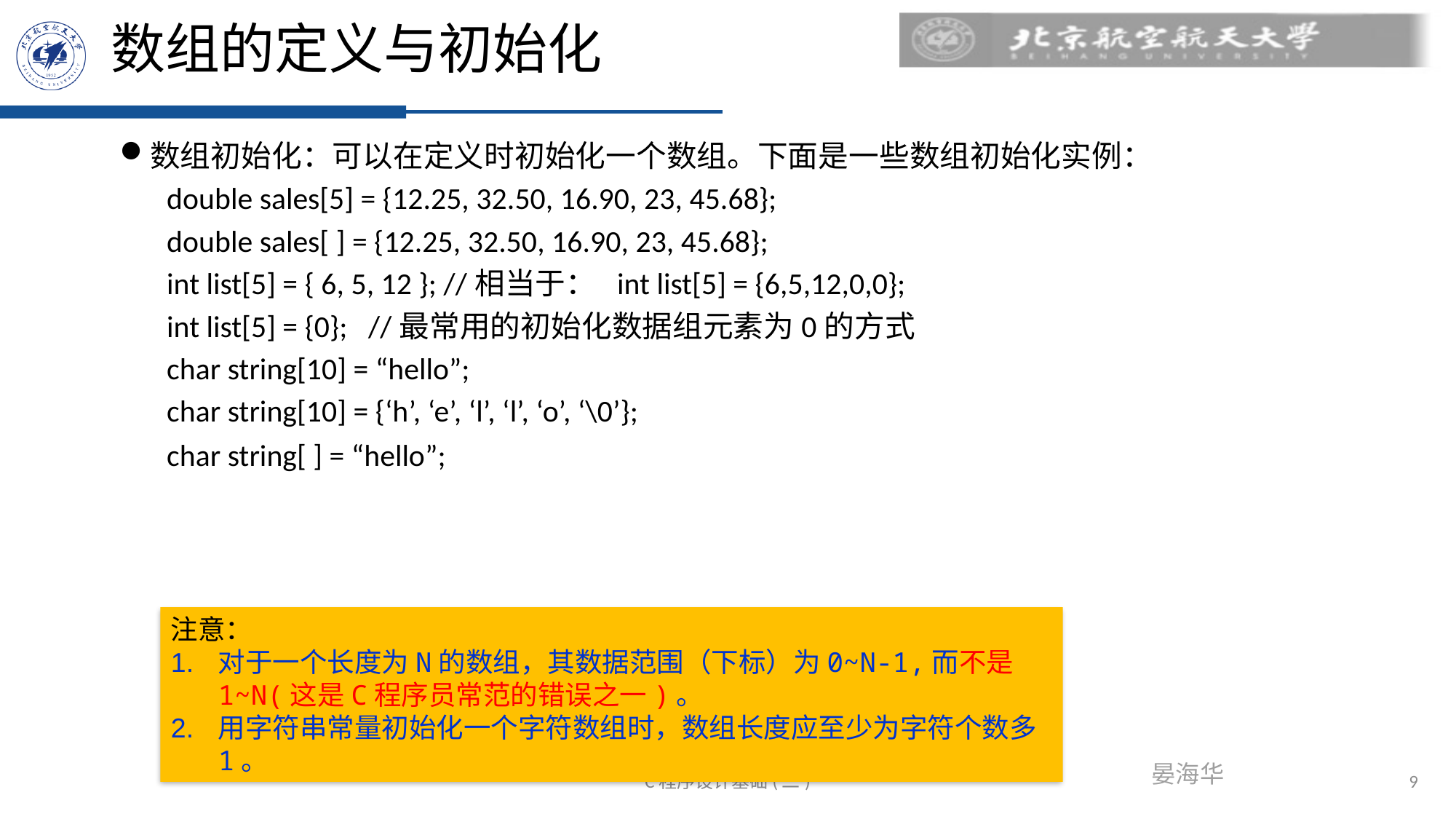

# 数组的定义与初始化
数组初始化：可以在定义时初始化一个数组。下面是一些数组初始化实例：
double sales[5] = {12.25, 32.50, 16.90, 23, 45.68};
double sales[ ] = {12.25, 32.50, 16.90, 23, 45.68};
int list[5] = { 6, 5, 12 }; //相当于：  int list[5] = {6,5,12,0,0};
int list[5] = {0};   //最常用的初始化数据组元素为0的方式
char string[10] = “hello”;
char string[10] = {‘h’, ‘e’, ‘l’, ‘l’, ‘o’, ‘\0’};
char string[ ] = “hello”;
注意：
对于一个长度为N的数组，其数据范围（下标）为0~N-1,而不是1~N(这是C程序员常范的错误之一)。
用字符串常量初始化一个字符数组时，数组长度应至少为字符个数多1。
9
C程序设计基础(二)